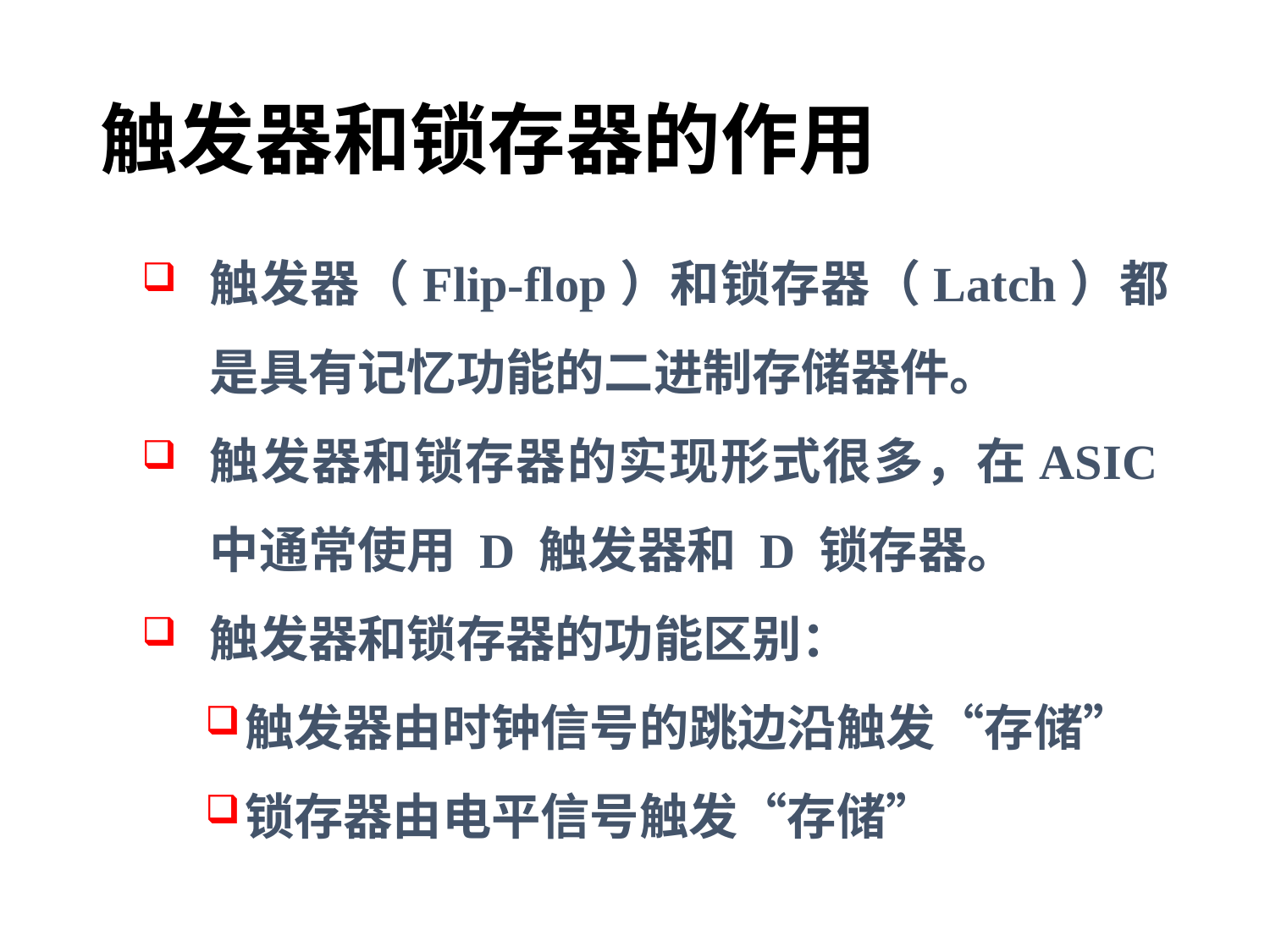

# 触发器和锁存器的作用
触发器（Flip-flop）和锁存器（Latch）都是具有记忆功能的二进制存储器件。
触发器和锁存器的实现形式很多，在ASIC中通常使用 D 触发器和 D 锁存器。
触发器和锁存器的功能区别：
触发器由时钟信号的跳边沿触发“存储”
锁存器由电平信号触发“存储”